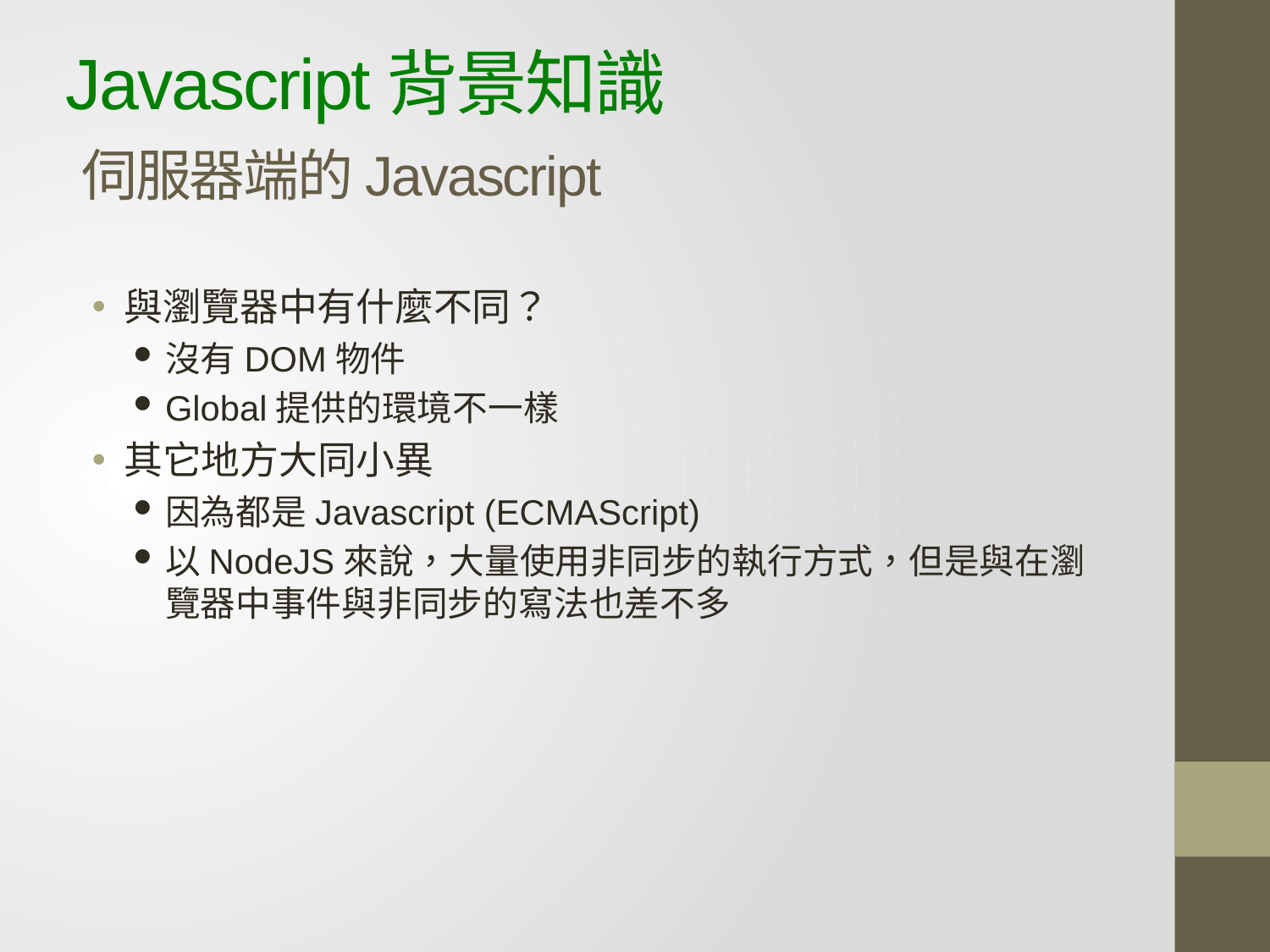

# Javascript背景知識 伺服器端的Javascript

與瀏覽器中有什麼不同？
沒有DOM物件
Global提供的環境不一樣
其它地方大同小異
因為都是Javascript (ECMAScript)
以NodeJS來說，大量使用非同步的執行方式，但是與在瀏覽器中事件與非同步的寫法也差不多